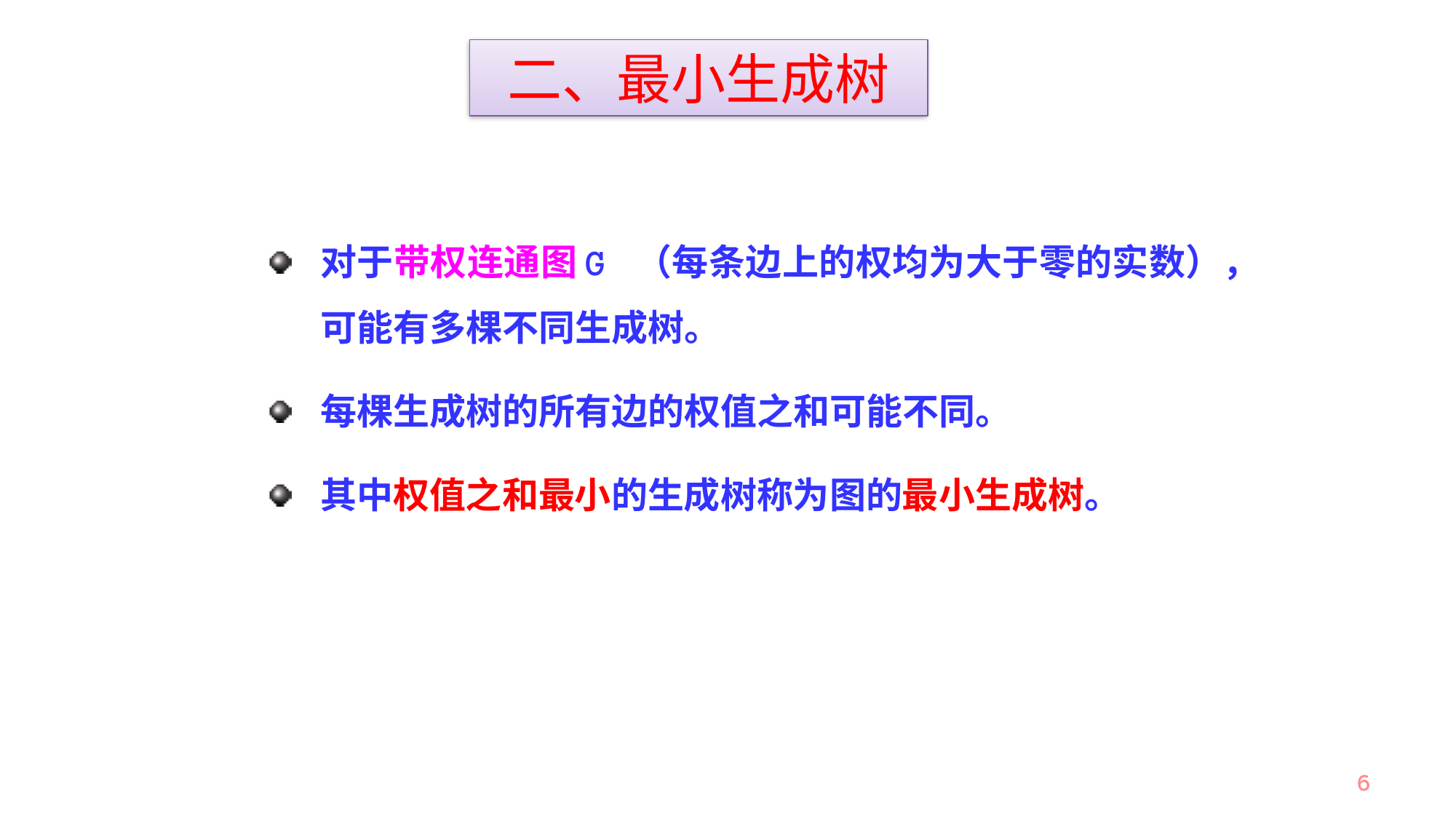

二、最小生成树
对于带权连通图G （每条边上的权均为大于零的实数），可能有多棵不同生成树。
每棵生成树的所有边的权值之和可能不同。
其中权值之和最小的生成树称为图的最小生成树。
6